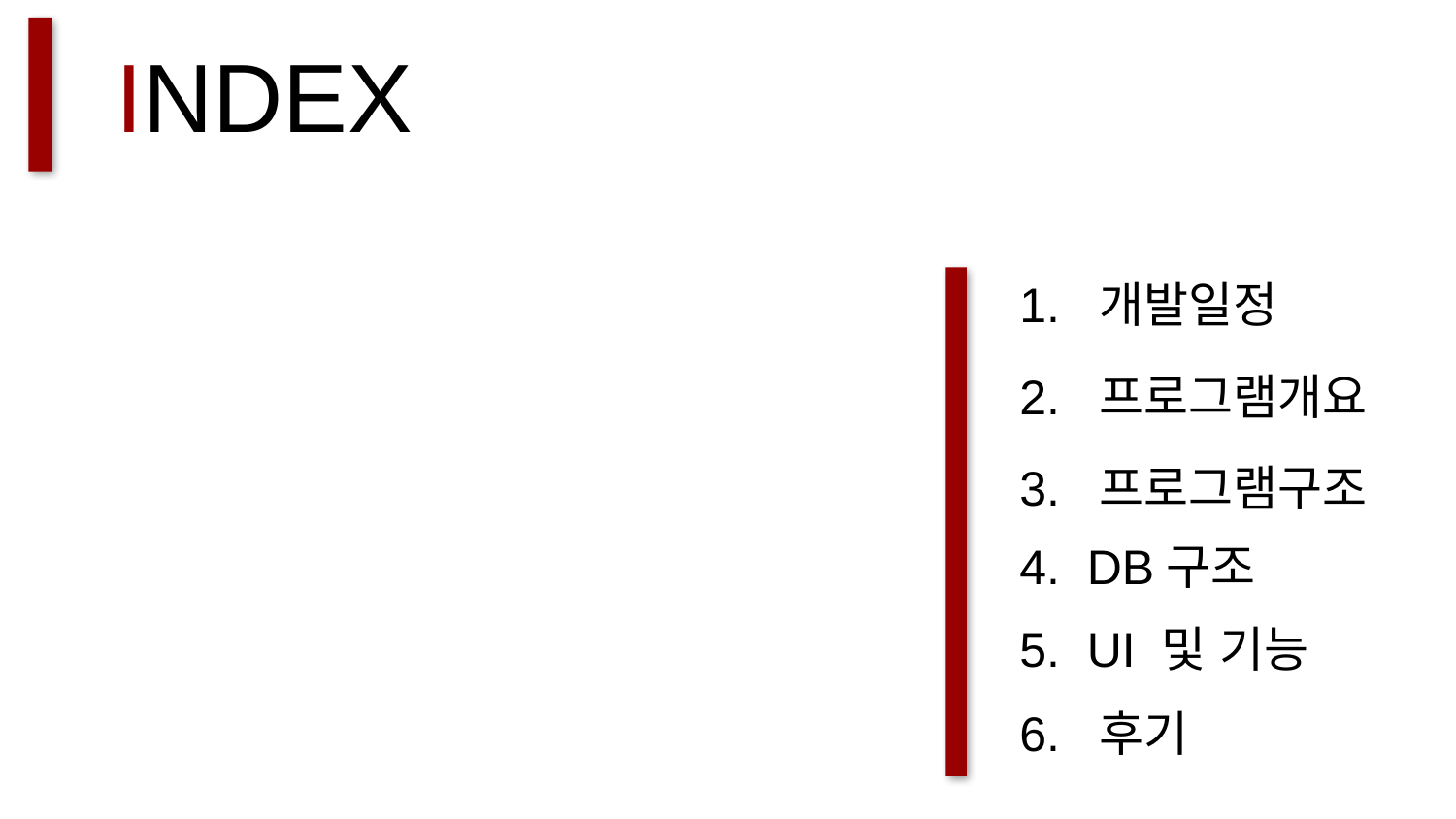

INDEX

 1.  개발일정
 2.  프로그램개요
 3.  프로그램구조
 4.  DB구조

 5.  UI 및 기능
 6.  후기